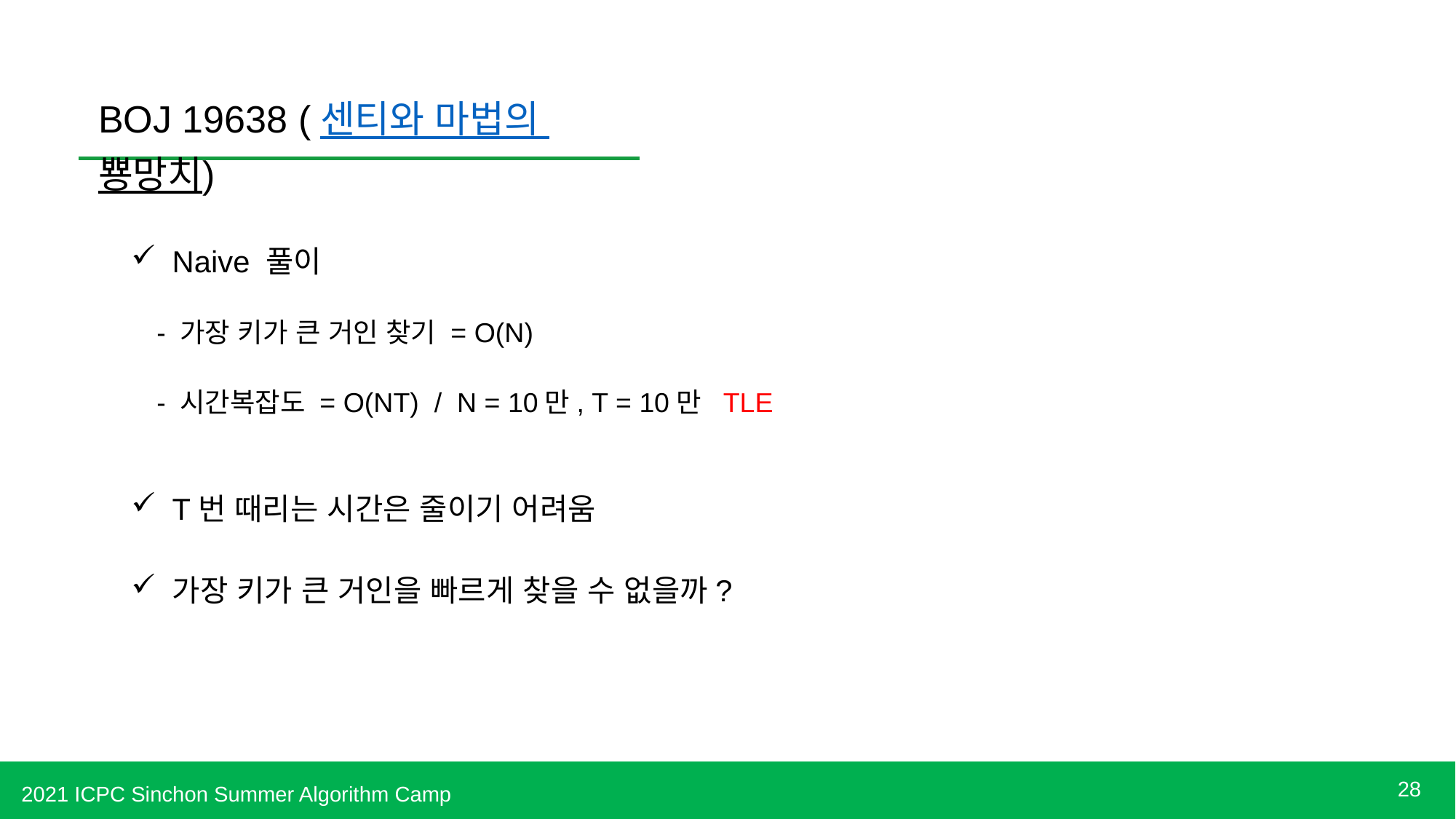

BOJ 19638 (센티와 마법의 뿅망치)
Naive 풀이
- 가장 키가 큰 거인 찾기 = O(N)
- 시간복잡도 = O(NT)  /  N = 10만, T = 10만  TLE
T번 때리는 시간은 줄이기 어려움
가장 키가 큰 거인을 빠르게 찾을 수 없을까?

28
2021 ICPC Sinchon Summer Algorithm Camp